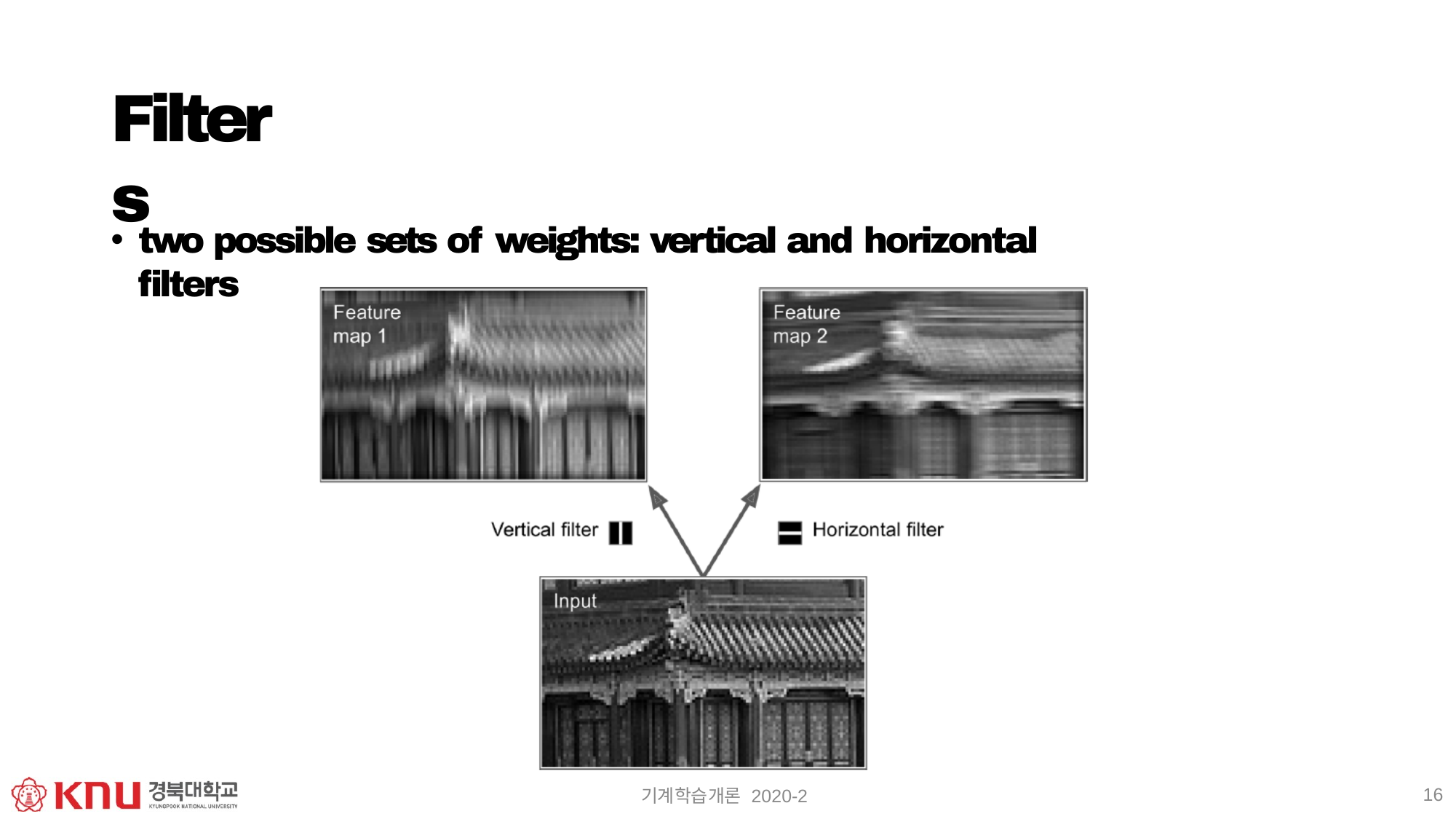

# Filters
two possible sets of weights: vertical and horizontal filters

16
기계학습개론 2020-2